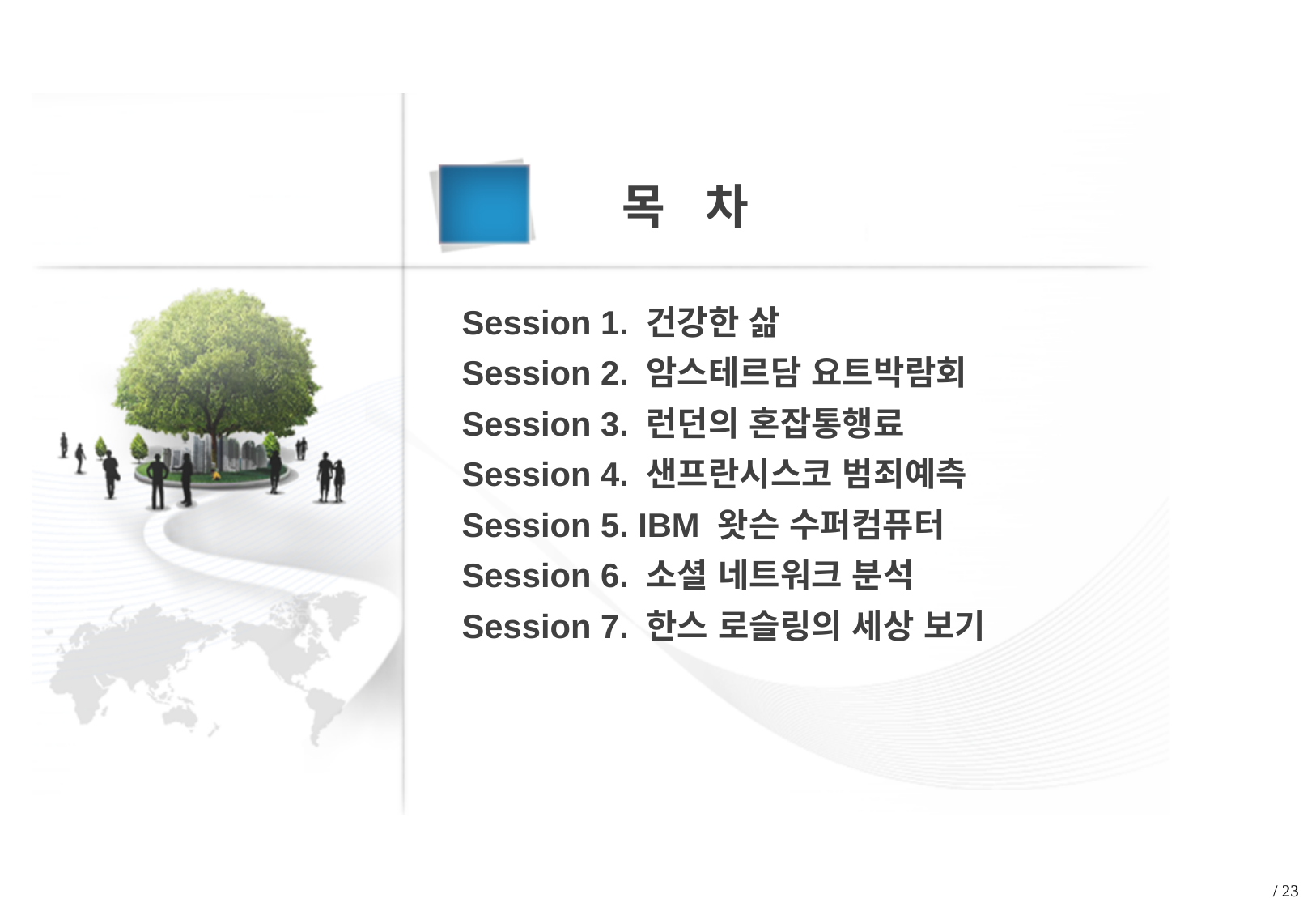

목   차
Session 1. 건강한 삶
Session 2. 암스테르담 요트박람회
Session 3. 런던의 혼잡통행료
Session 4. 샌프란시스코 범죄예측
Session 5. IBM 왓슨 수퍼컴퓨터
Session 6. 소셜 네트워크 분석
Session 7. 한스 로슬링의 세상 보기

/ 23